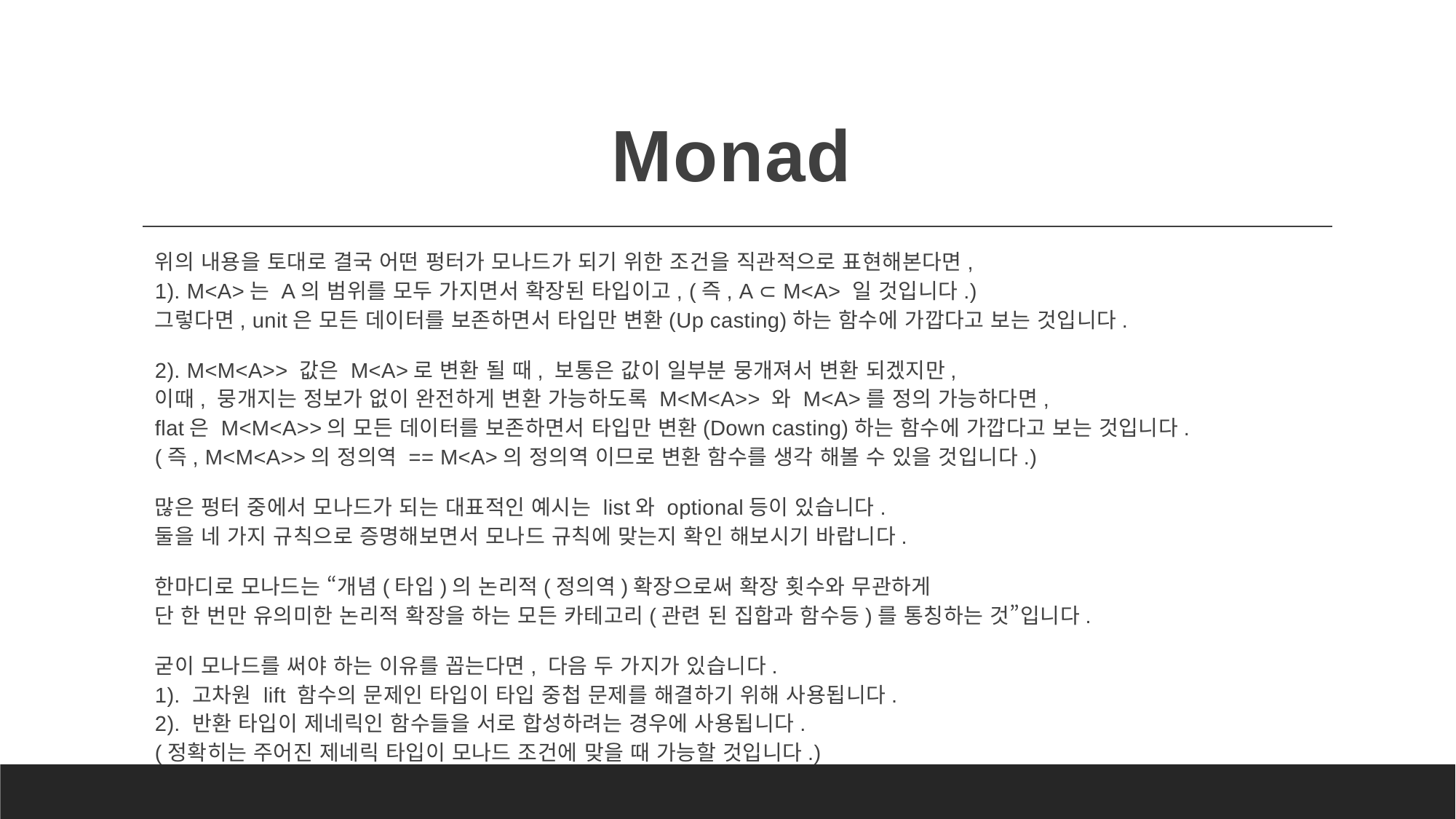

# Monad
위의 내용을 토대로 결국 어떤 펑터가 모나드가 되기 위한 조건을 직관적으로 표현해본다면,
1). M<A>는 A의 범위를 모두 가지면서 확장된 타입이고, (즉, A ⊂ M<A> 일 것입니다.)
그렇다면, unit은 모든 데이터를 보존하면서 타입만 변환(Up casting)하는 함수에 가깝다고 보는 것입니다.
2). M<M<A>> 값은 M<A>로 변환 될 때, 보통은 값이 일부분 뭉개져서 변환 되겠지만,
이때, 뭉개지는 정보가 없이 완전하게 변환 가능하도록 M<M<A>> 와 M<A>를 정의 가능하다면,
flat은 M<M<A>>의 모든 데이터를 보존하면서 타입만 변환(Down casting)하는 함수에 가깝다고 보는 것입니다.
(즉, M<M<A>>의 정의역 == M<A>의 정의역 이므로 변환 함수를 생각 해볼 수 있을 것입니다.)
많은 펑터 중에서 모나드가 되는 대표적인 예시는 list와 optional등이 있습니다.
둘을 네 가지 규칙으로 증명해보면서 모나드 규칙에 맞는지 확인 해보시기 바랍니다.
한마디로 모나드는 “개념(타입)의 논리적(정의역)확장으로써 확장 횟수와 무관하게
단 한 번만 유의미한 논리적 확장을 하는 모든 카테고리(관련 된 집합과 함수등)를 통칭하는 것”입니다.
굳이 모나드를 써야 하는 이유를 꼽는다면, 다음 두 가지가 있습니다.
1). 고차원 lift 함수의 문제인 타입이 타입 중첩 문제를 해결하기 위해 사용됩니다.
2). 반환 타입이 제네릭인 함수들을 서로 합성하려는 경우에 사용됩니다.
(정확히는 주어진 제네릭 타입이 모나드 조건에 맞을 때 가능할 것입니다.)